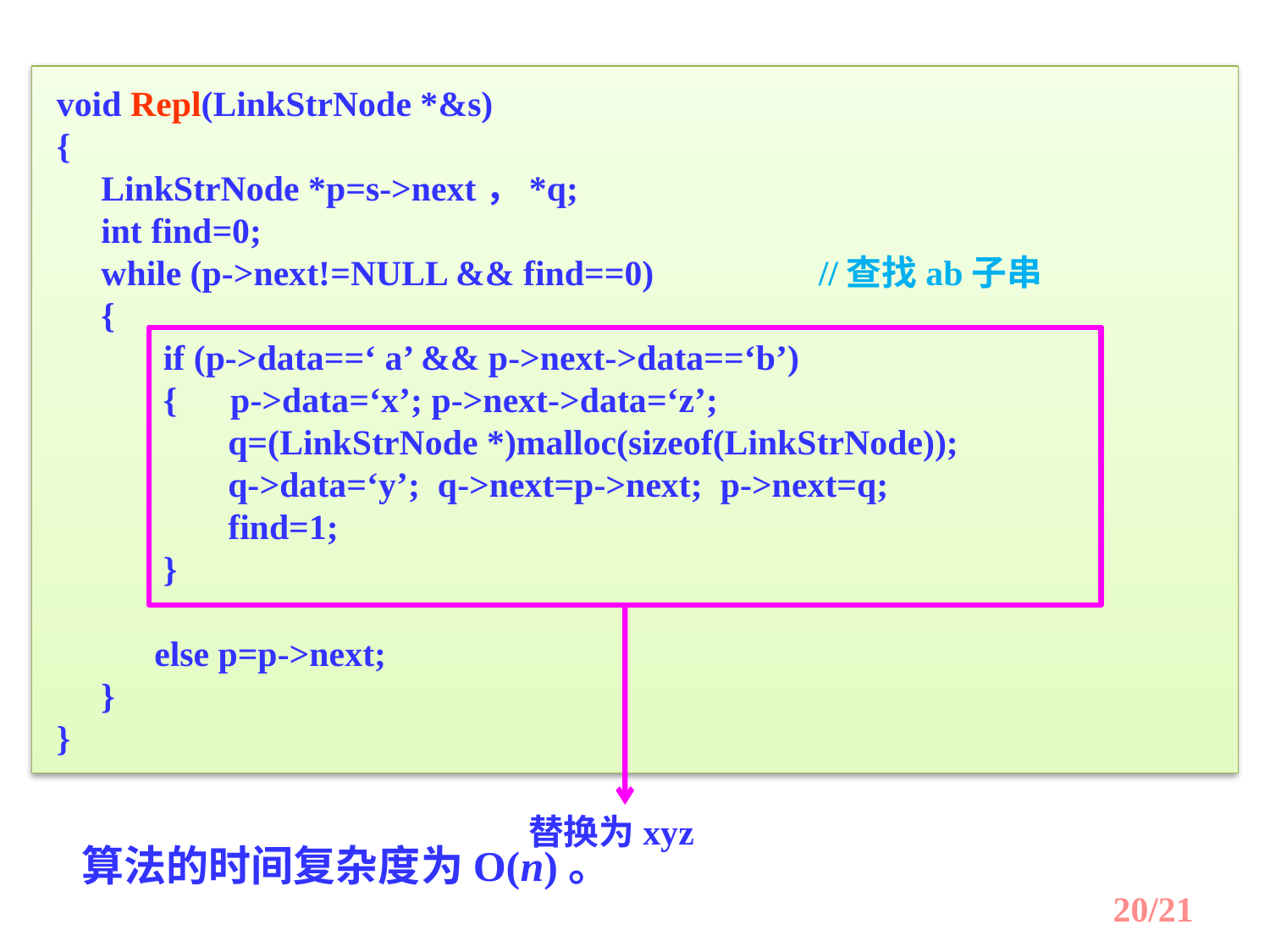

void Repl(LinkStrNode *&s)
{
     LinkStrNode *p=s->next，*q;
     int find=0;
     while (p->next!=NULL && find==0)	      	//查找ab子串
     {
            if (p->data==‘ a’ && p->next->data==‘b’)
            {      p->data=‘x’; p->next->data=‘z’;
	     q=(LinkStrNode *)malloc(sizeof(LinkStrNode));
	     q->data=‘y’;  q->next=p->next;  p->next=q;
	     find=1;
            }

           else p=p->next;
     }
}

替换为xyz
算法的时间复杂度为O(n)。
20/21